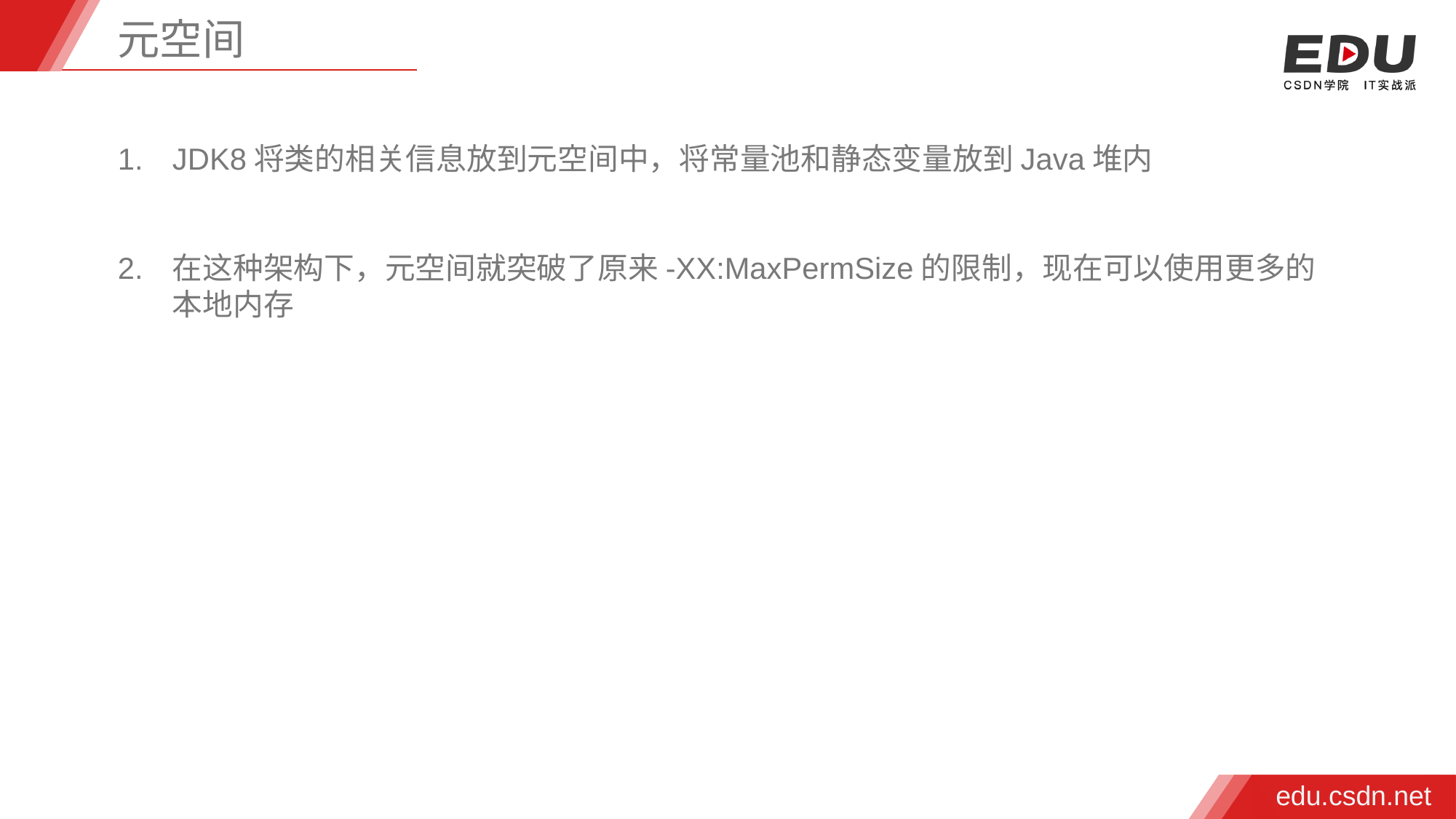

元空间
JDK8将类的相关信息放到元空间中，将常量池和静态变量放到Java堆内

在这种架构下，元空间就突破了原来-XX:MaxPermSize的限制，现在可以使用更多的本地内存

edu.csdn.net